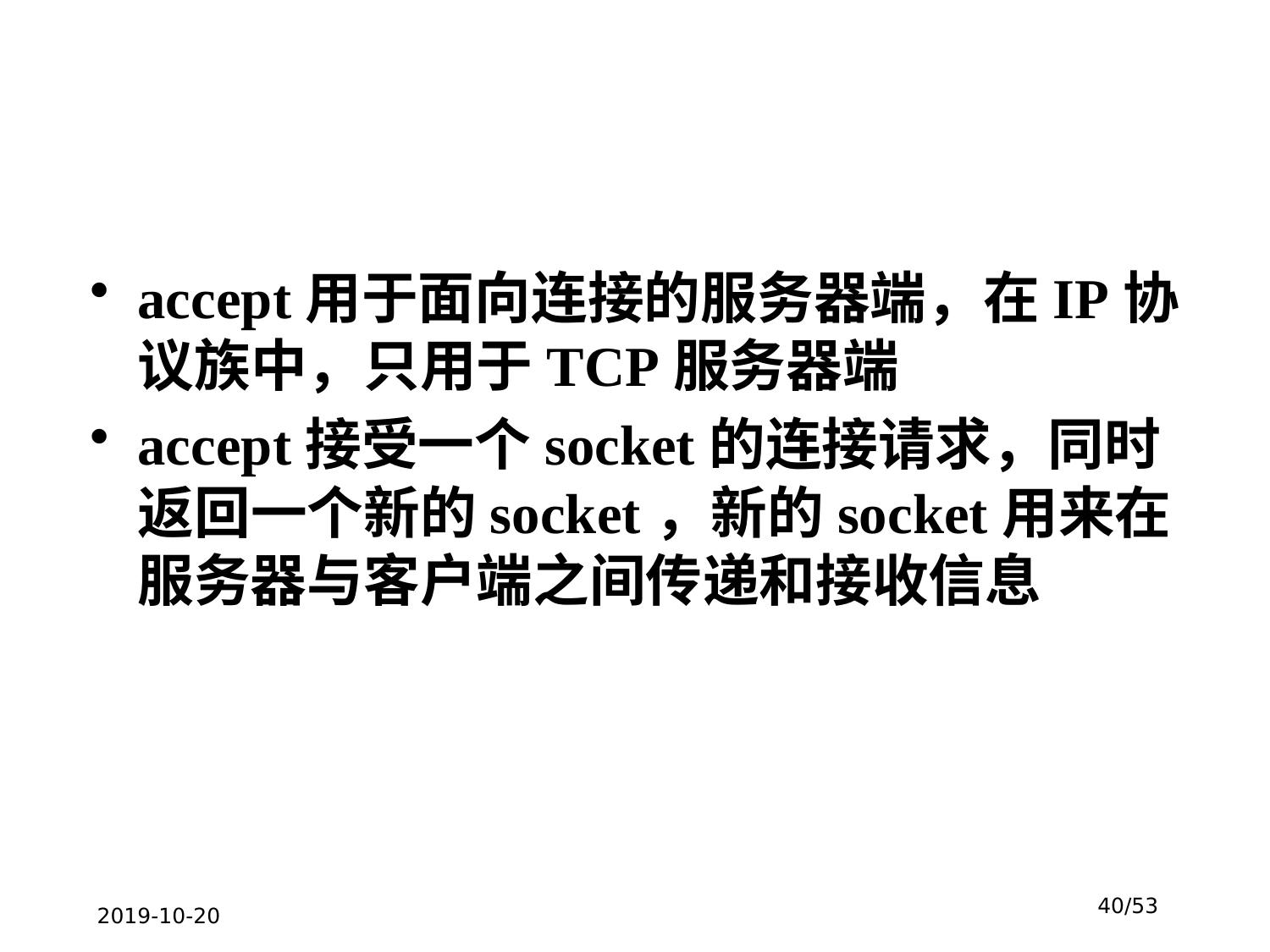

accept用于面向连接的服务器端，在IP协议族中，只用于TCP服务器端
accept接受一个socket的连接请求，同时返回一个新的socket，新的socket用来在服务器与客户端之间传递和接收信息
40/53
2019-10-20